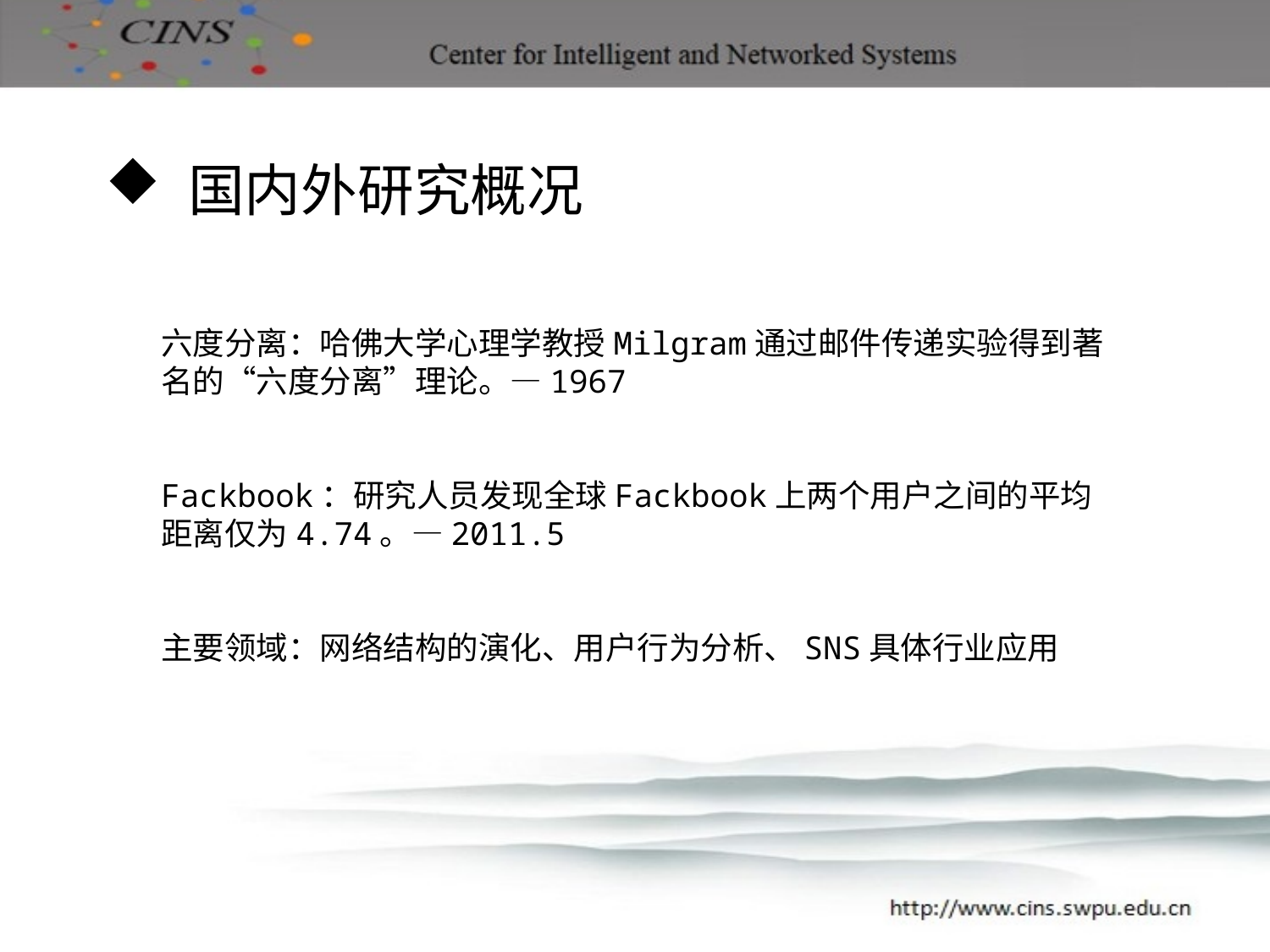

国内外研究概况
六度分离：哈佛大学心理学教授Milgram通过邮件传递实验得到著名的“六度分离”理论。—1967

Fackbook：研究人员发现全球Fackbook上两个用户之间的平均距离仅为4.74。—2011.5

主要领域：网络结构的演化、用户行为分析、SNS具体行业应用